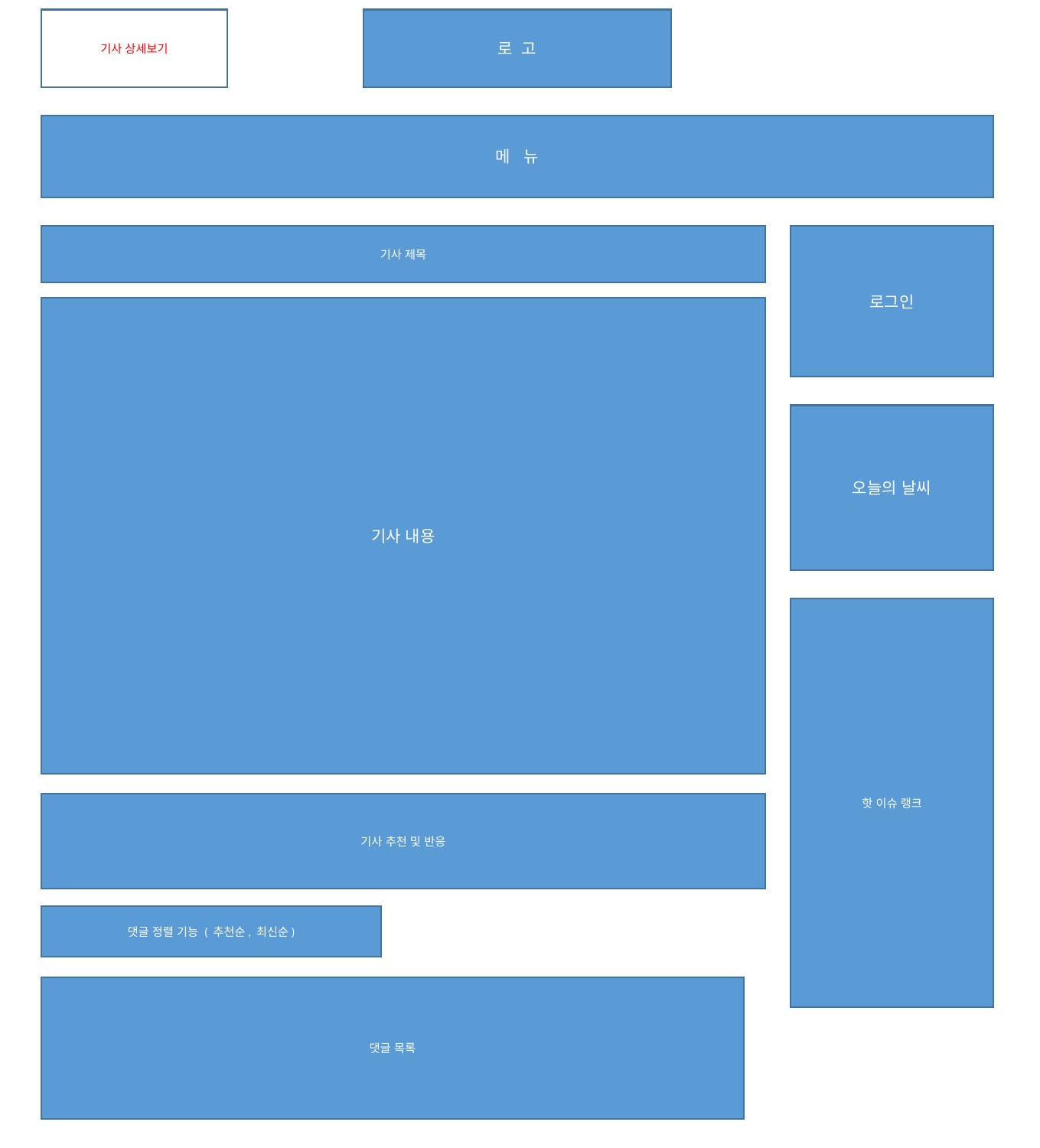

기사 상세보기
로  고
메   뉴
기사 제목
로그인
기사 내용
오늘의 날씨
핫 이슈 랭크
기사 추천 및 반응
댓글 정렬 기능 ( 추천순, 최신순)
댓글 목록